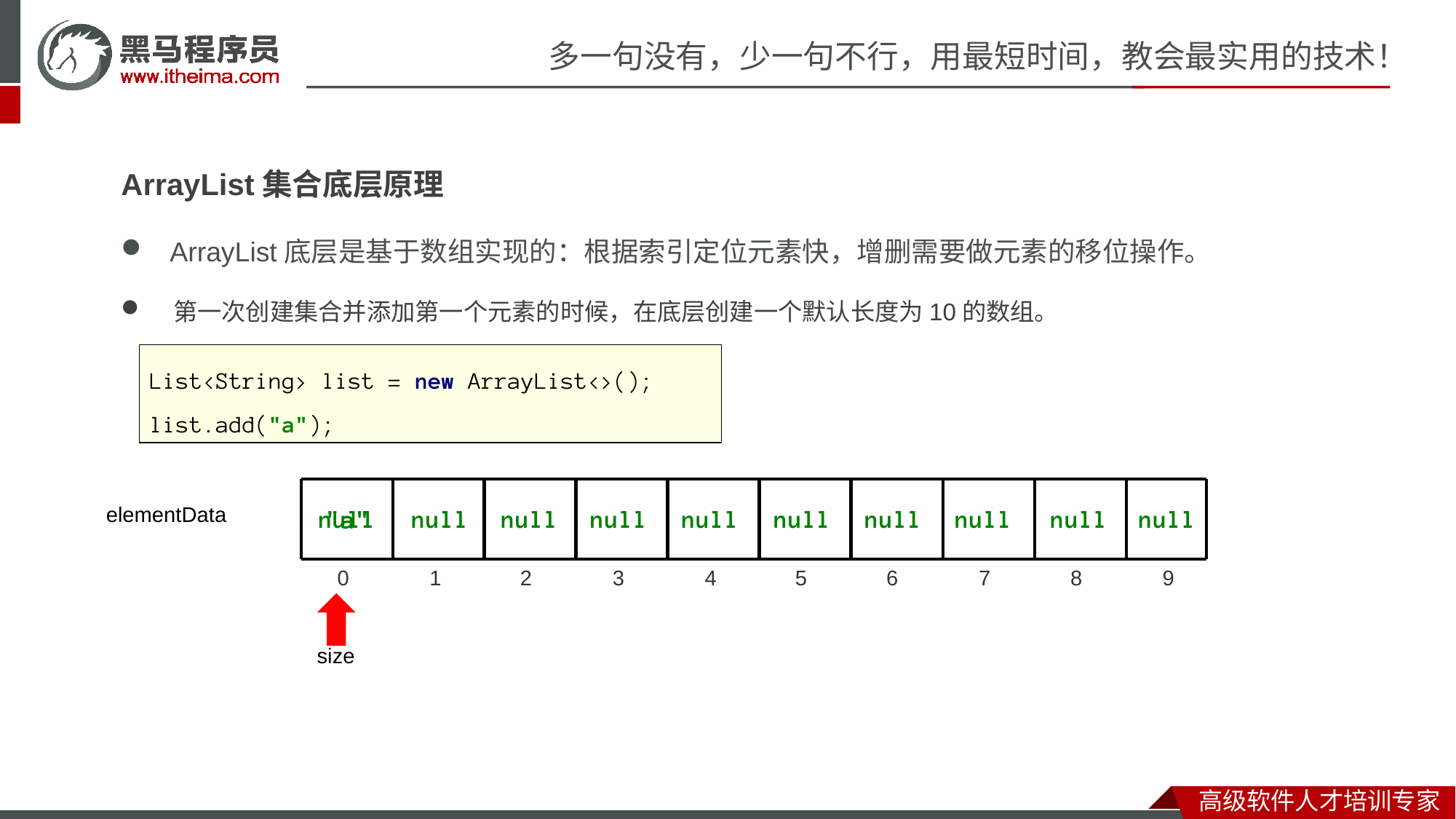

ArrayList集合底层原理
 ArrayList底层是基于数组实现的：根据索引定位元素快，增删需要做元素的移位操作。
 第一次创建集合并添加第一个元素的时候，在底层创建一个默认长度为10的数组。

List<String> list = new ArrayList<>();
list.add("a");
elementData
"a"
null
null
null
null
null
null
null
null
null
null
9
2
3
4
6
8
0
1
5
7

size